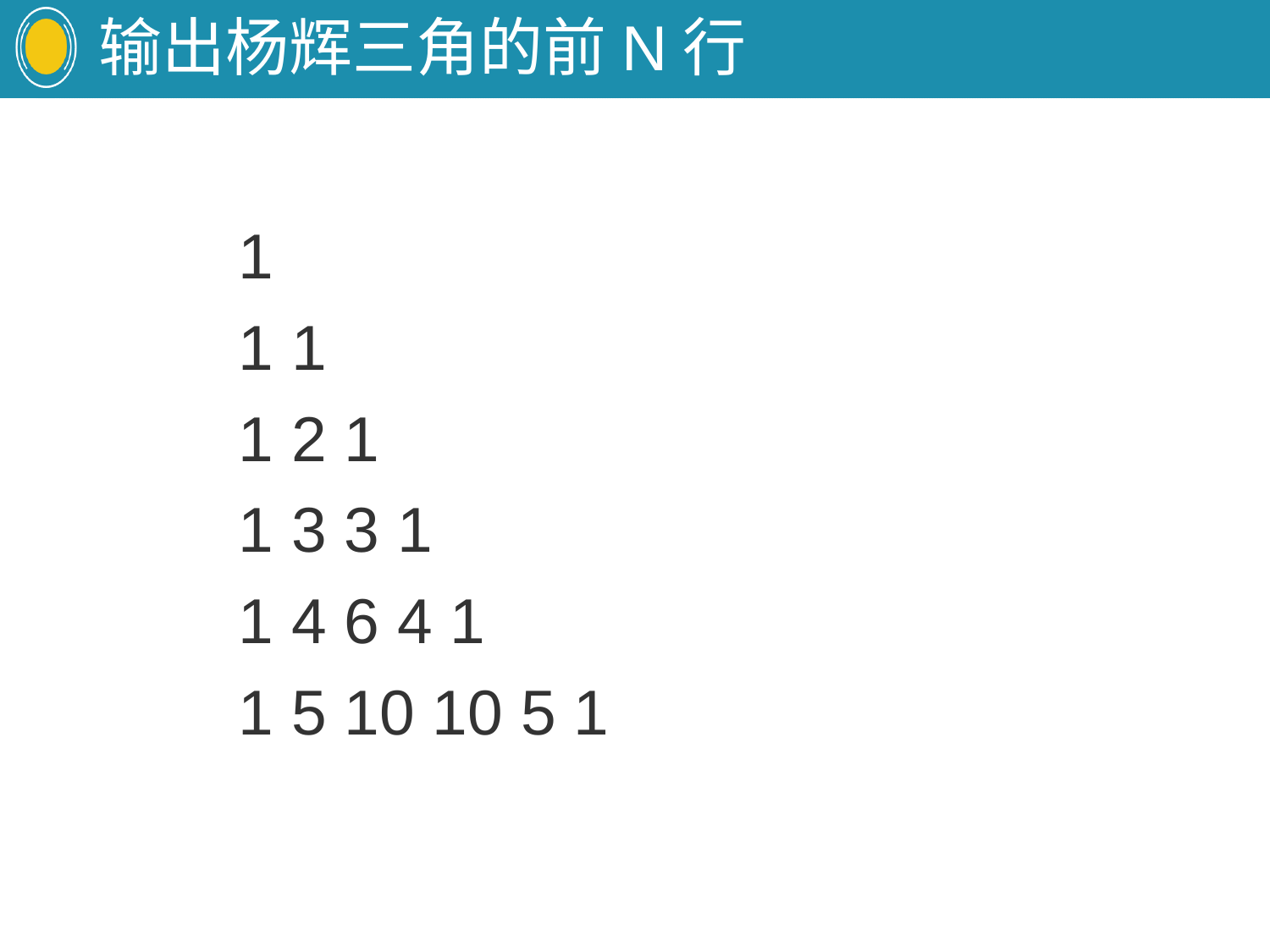

# 输出杨辉三角的前N行
1
1 1
1 2 1
1 3 3 1
1 4 6 4 1
1 5 10 10 5 1